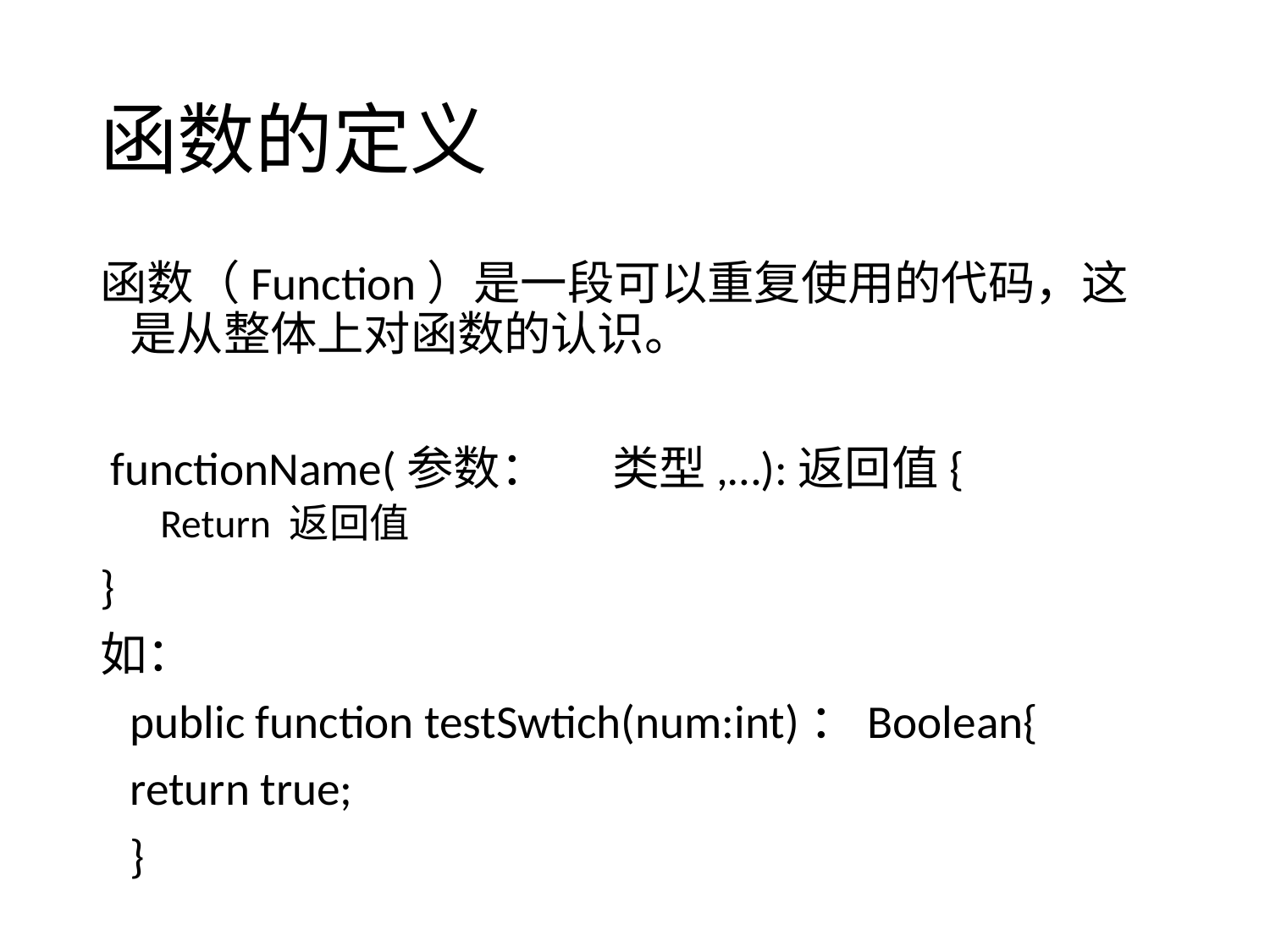

# 函数的定义
函数（Function）是一段可以重复使用的代码，这是从整体上对函数的认识。

 functionName(参数： 	类型,…):返回值{
Return 返回值
}
如：
	public function testSwtich(num:int)：Boolean{
		return true;
	}